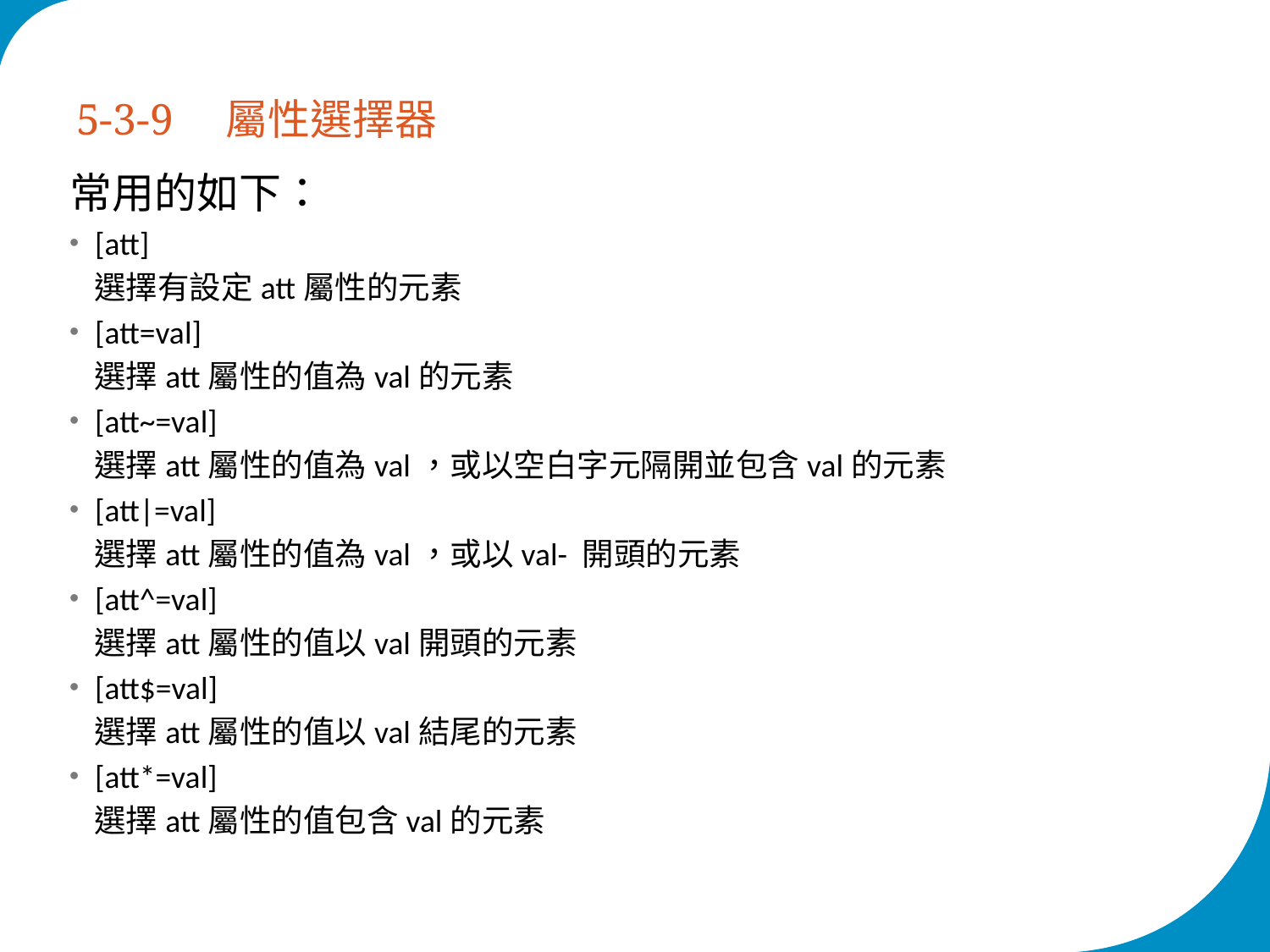

5-3-9　屬性選擇器
常用的如下：
[att]
選擇有設定att屬性的元素
[att=val]
選擇att屬性的值為val的元素
[att~=val]
選擇att屬性的值為val，或以空白字元隔開並包含val的元素
[att|=val]
選擇att屬性的值為val，或以val- 開頭的元素
[att^=val]
選擇att屬性的值以val開頭的元素
[att$=val]
選擇att屬性的值以val結尾的元素
[att*=val]
選擇att屬性的值包含val的元素